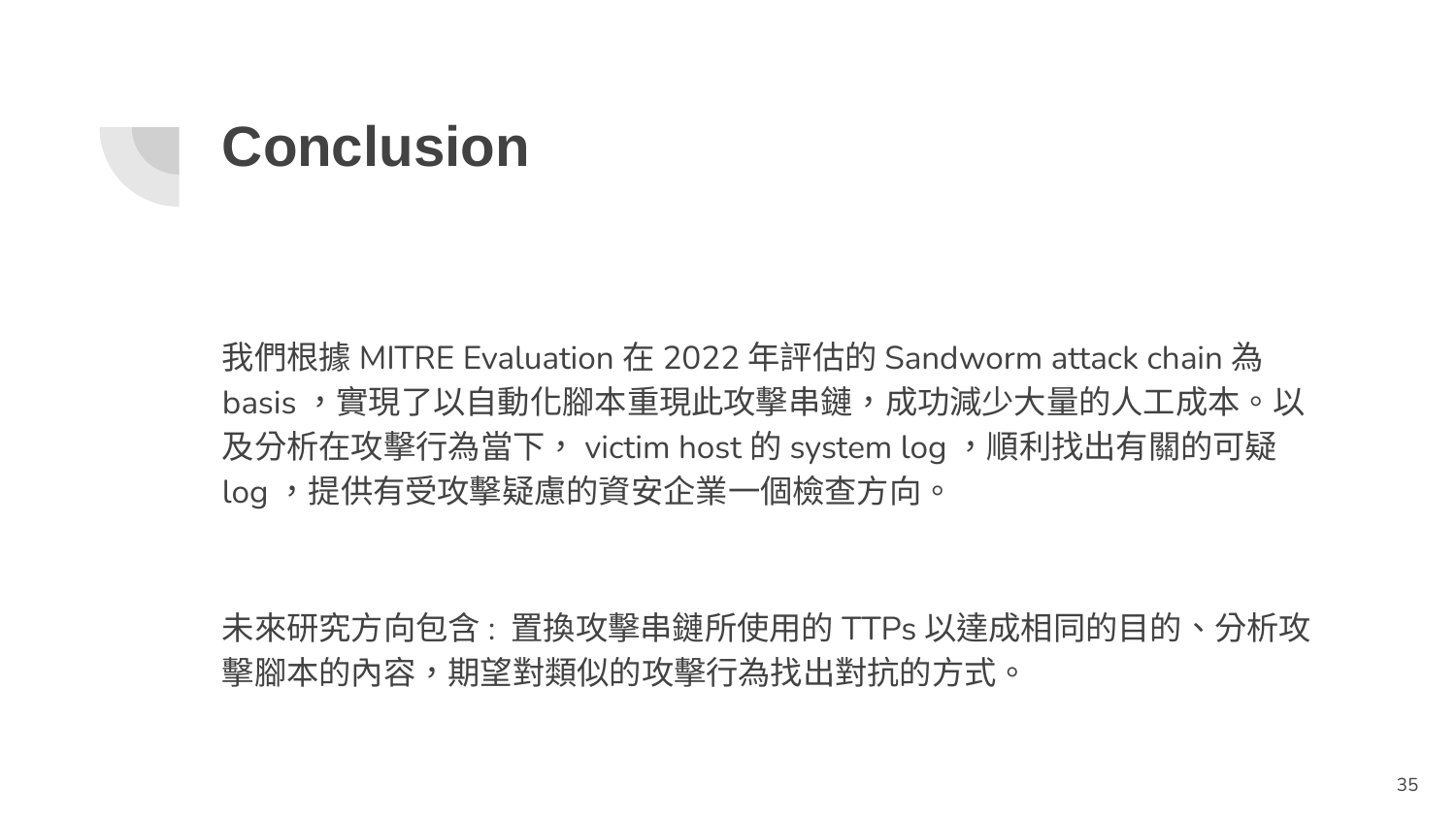

# Conclusion
我們根據MITRE Evaluation在2022年評估的Sandworm attack chain為basis，實現了以自動化腳本重現此攻擊串鏈，成功減少大量的人工成本。以及分析在攻擊行為當下，victim host的system log，順利找出有關的可疑log，提供有受攻擊疑慮的資安企業一個檢查方向。

未來研究方向包含: 置換攻擊串鏈所使用的TTPs以達成相同的目的、分析攻擊腳本的內容，期望對類似的攻擊行為找出對抗的方式。
35